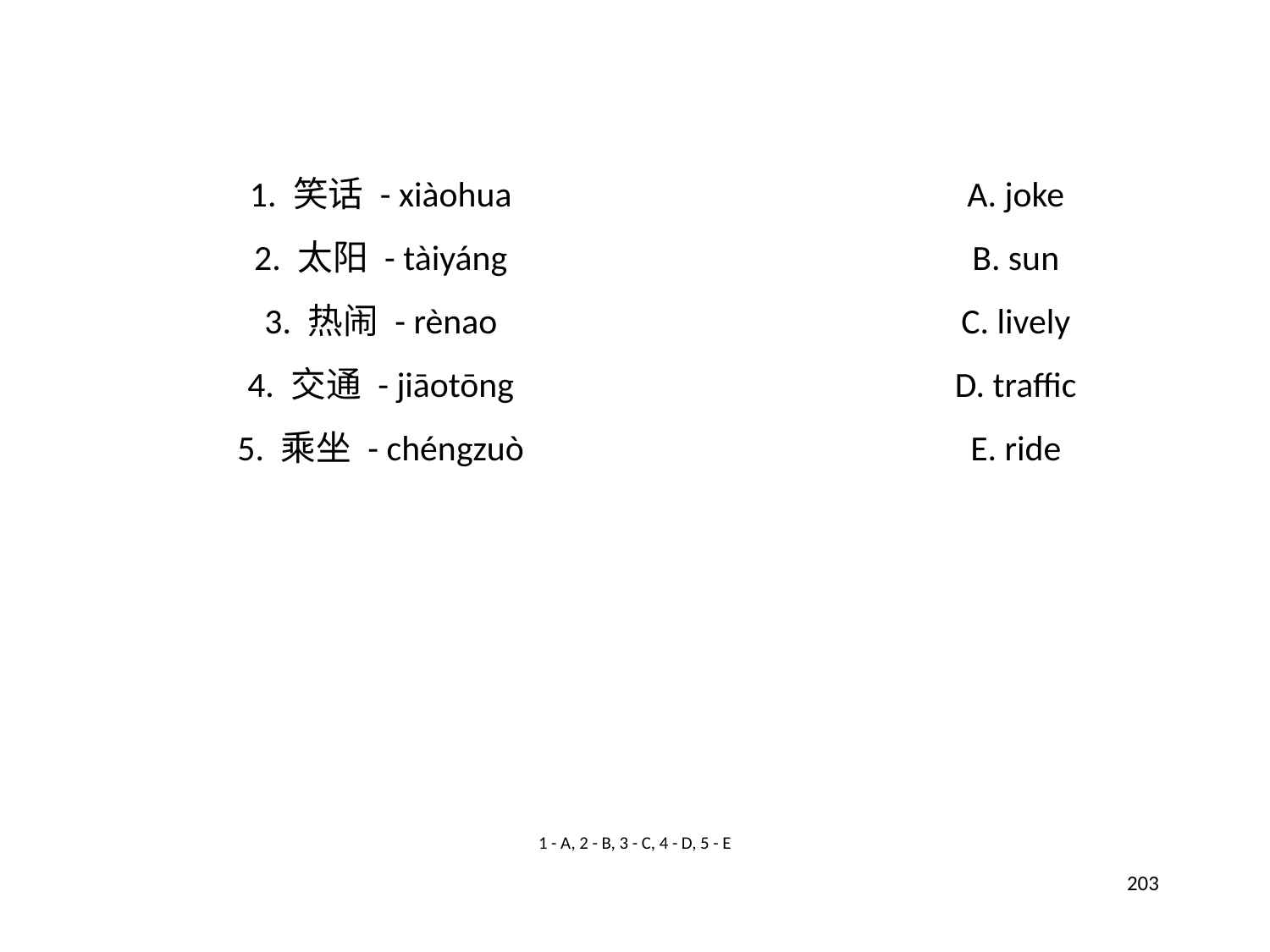

1. 笑话 - xiàohua

A. joke

2. 太阳 - tàiyáng

B. sun

3. 热闹 - rènao

C. lively

4. 交通 - jiāotōng

D. traffic

5. 乘坐 - chéngzuò

E. ride
1 - A, 2 - B, 3 - C, 4 - D, 5 - E

203